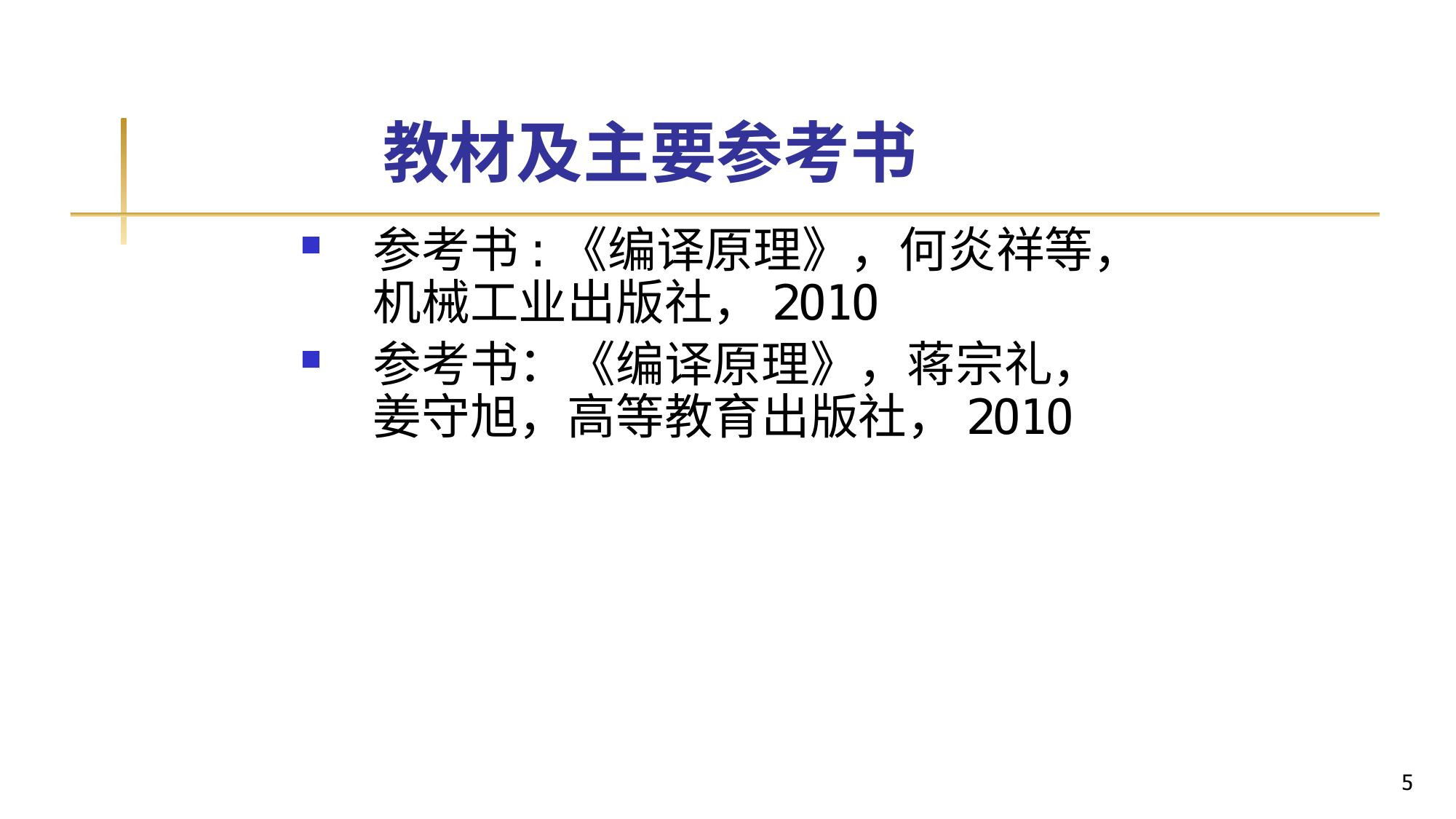

# 教材及主要参考书
参考书:《编译原理》，何炎祥等，机械工业出版社，2010
参考书：《编译原理》，蒋宗礼，姜守旭，高等教育出版社，2010
5